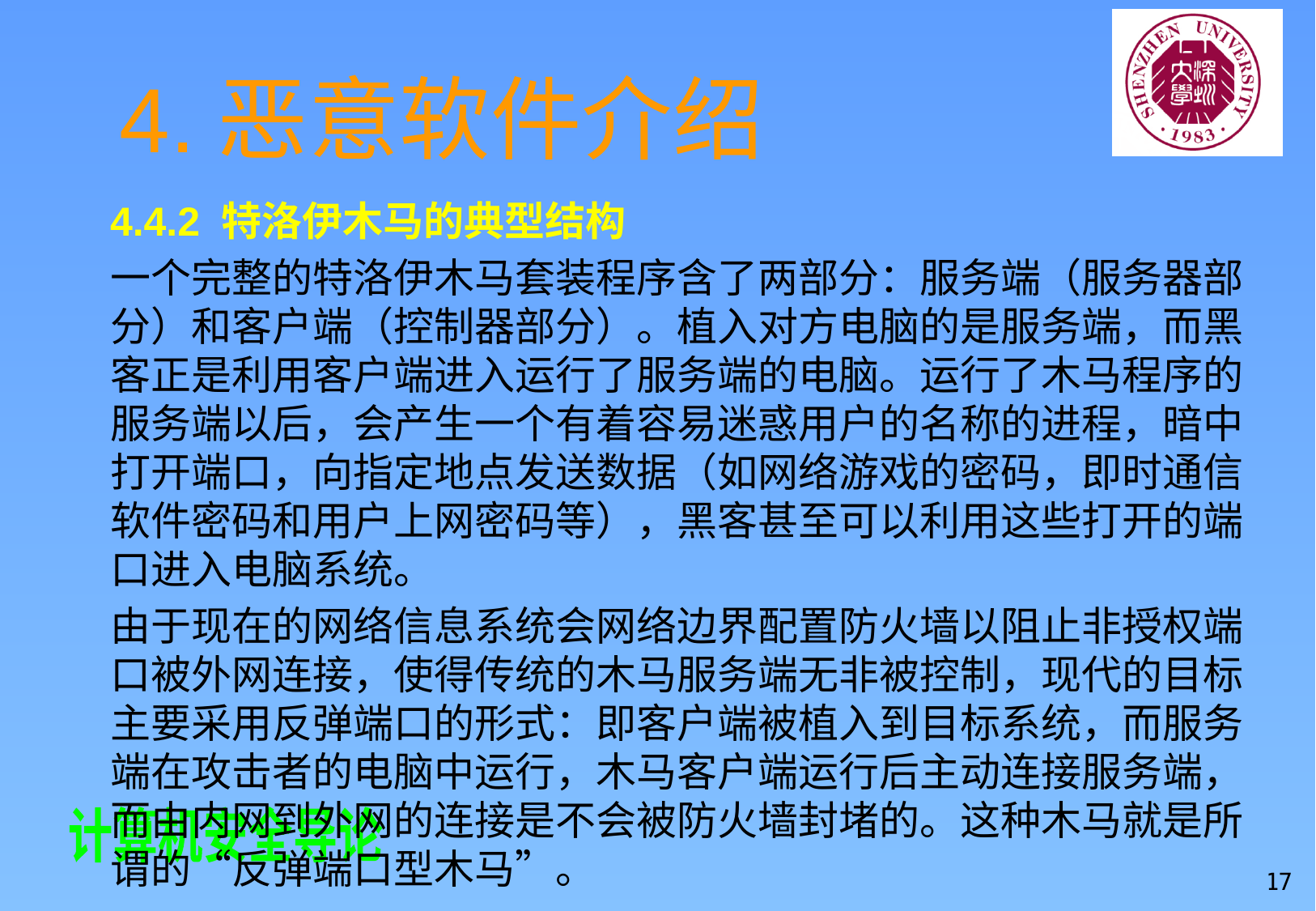

# 4.恶意软件介绍
4.4.2 特洛伊木马的典型结构
一个完整的特洛伊木马套装程序含了两部分：服务端（服务器部分）和客户端（控制器部分）。植入对方电脑的是服务端，而黑客正是利用客户端进入运行了服务端的电脑。运行了木马程序的服务端以后，会产生一个有着容易迷惑用户的名称的进程，暗中打开端口，向指定地点发送数据（如网络游戏的密码，即时通信软件密码和用户上网密码等），黑客甚至可以利用这些打开的端口进入电脑系统。
由于现在的网络信息系统会网络边界配置防火墙以阻止非授权端口被外网连接，使得传统的木马服务端无非被控制，现代的目标主要采用反弹端口的形式：即客户端被植入到目标系统，而服务端在攻击者的电脑中运行，木马客户端运行后主动连接服务端，而由内网到外网的连接是不会被防火墙封堵的。这种木马就是所谓的“反弹端口型木马”。
17